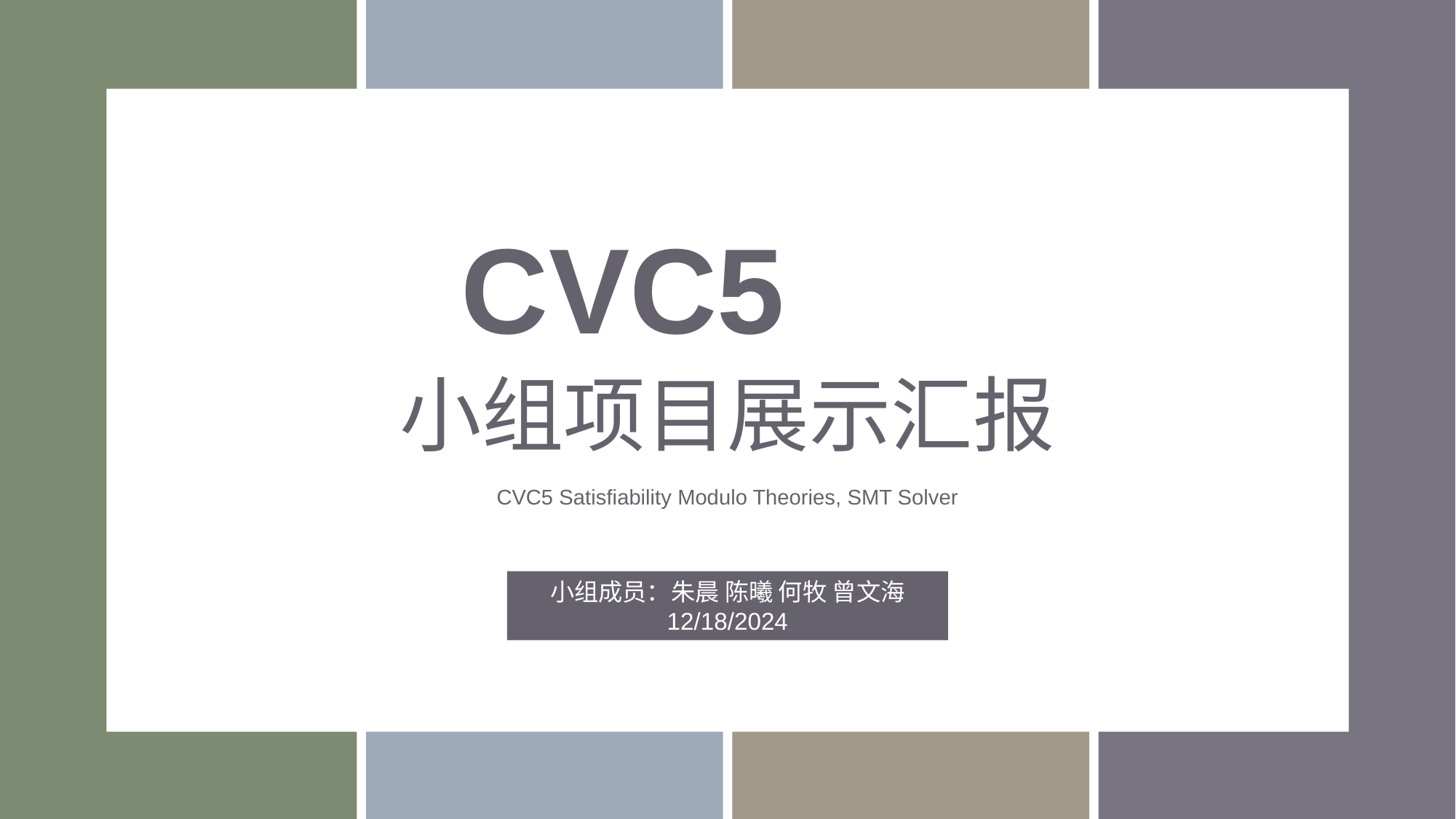

CVC5
小组项目展示汇报
CVC5 Satisfiability Modulo Theories, SMT Solver
小组成员：朱晨 陈曦 何牧 曾文海
12/18/2024